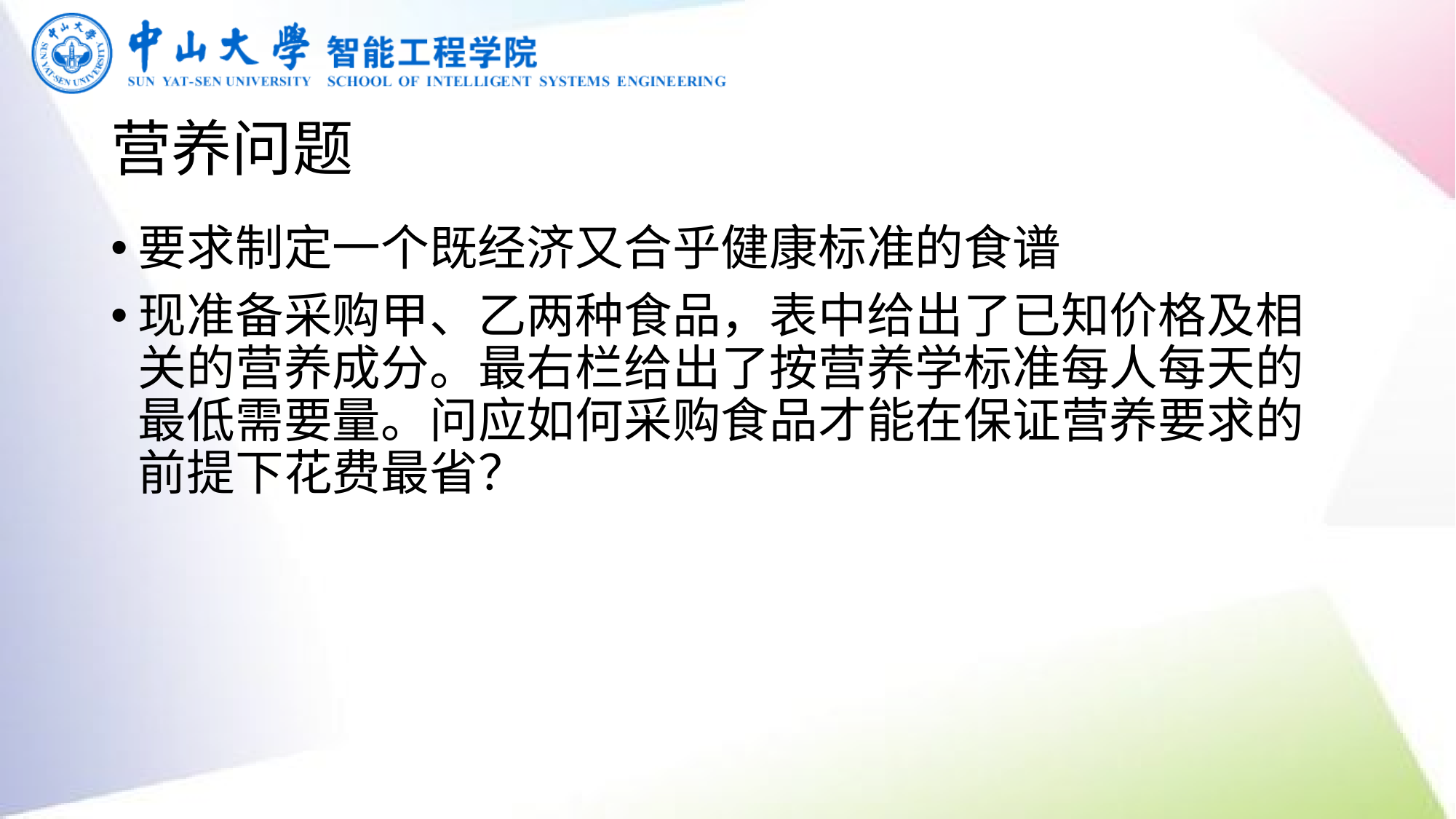

# 营养问题
要求制定一个既经济又合乎健康标准的食谱
现准备采购甲、乙两种食品，表中给出了已知价格及相关的营养成分。最右栏给出了按营养学标准每人每天的最低需要量。问应如何采购食品才能在保证营养要求的前提下花费最省？